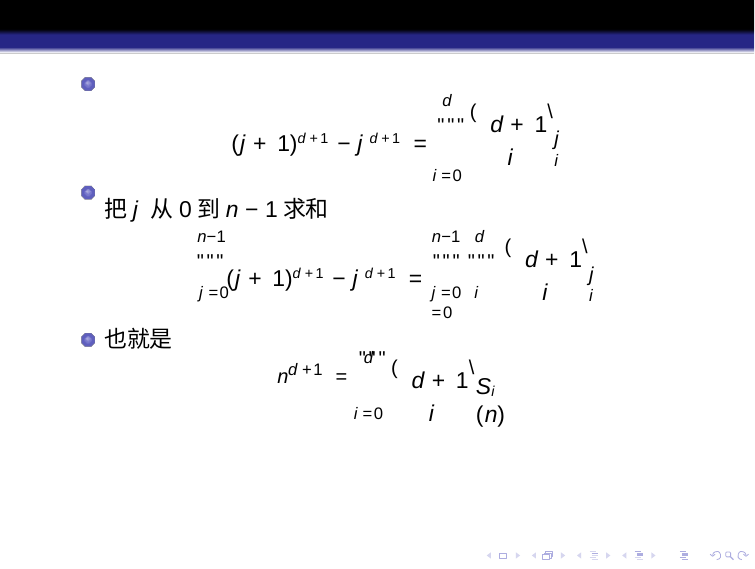

d
(j + 1)d +1 − j d +1  = """
i =0
把j 从0到n − 1求和
(d + 1\
i
j i
n−1	n−1   d
(d + 1\
i
j i
"""(j + 1)d +1 − j d +1  = """ """
j =0
j =0  i =0
也就是
d
nd +1  = """

i =0
(d + 1\
i
Si (n)